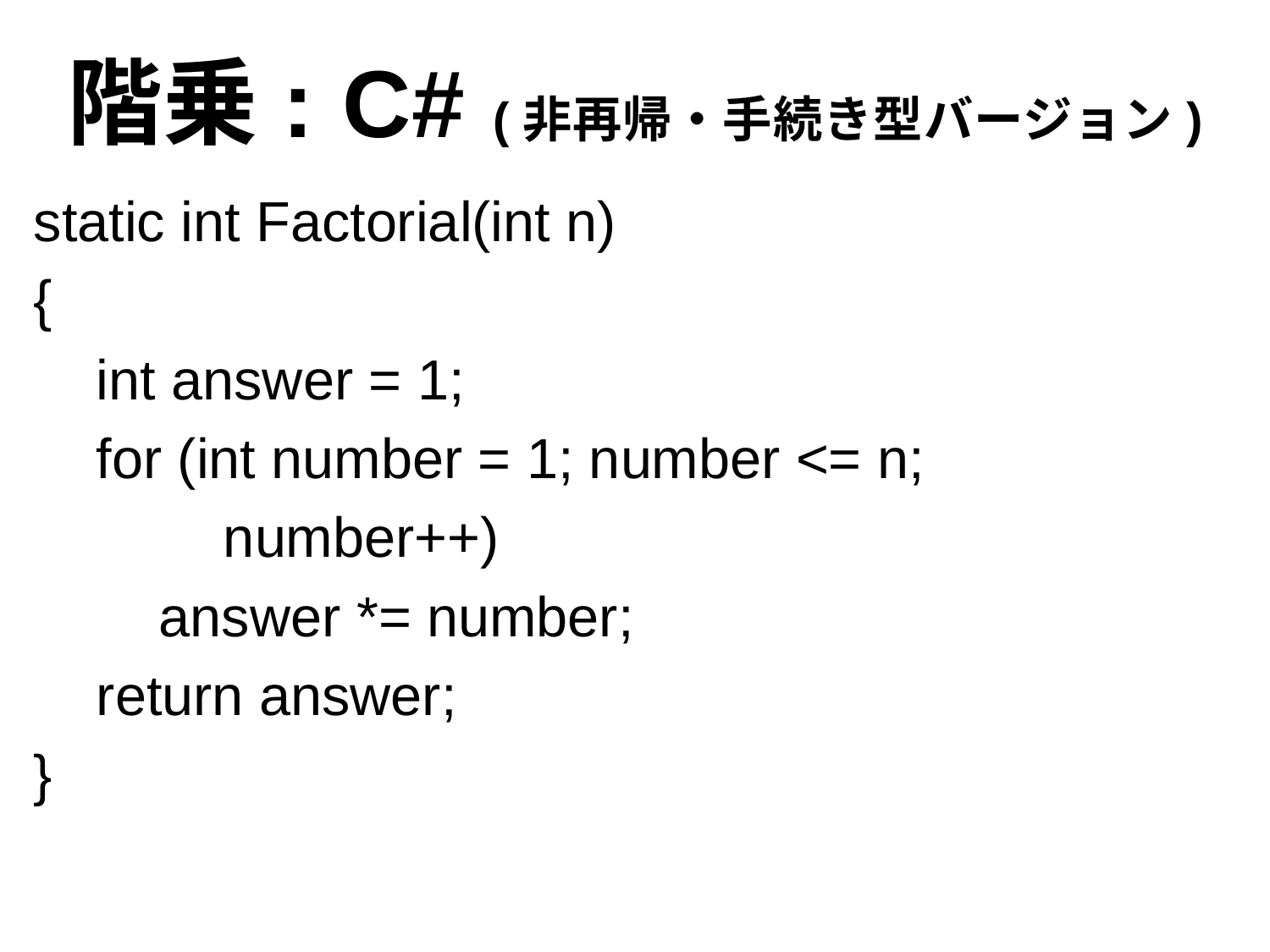

# 階乗: C# (非再帰・手続き型バージョン)
static int Factorial(int n)
{
    int answer = 1;
    for (int number = 1; number <= n;
	    number++)
        answer *= number;
    return answer;
}